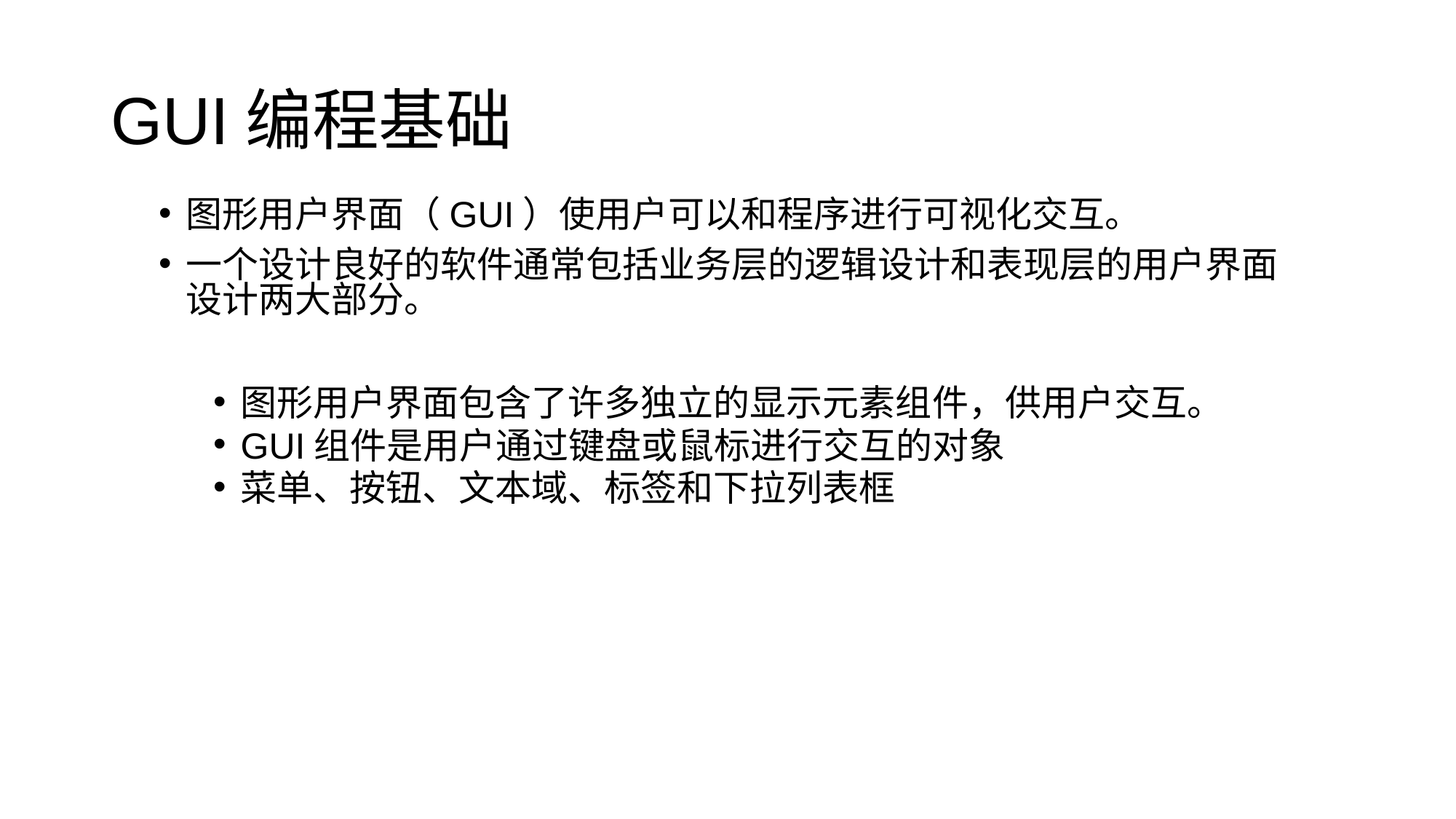

# GUI编程基础
图形用户界面（GUI）使用户可以和程序进行可视化交互。
一个设计良好的软件通常包括业务层的逻辑设计和表现层的用户界面设计两大部分。

图形用户界面包含了许多独立的显示元素组件，供用户交互。
GUI组件是用户通过键盘或鼠标进行交互的对象
菜单、按钮、文本域、标签和下拉列表框